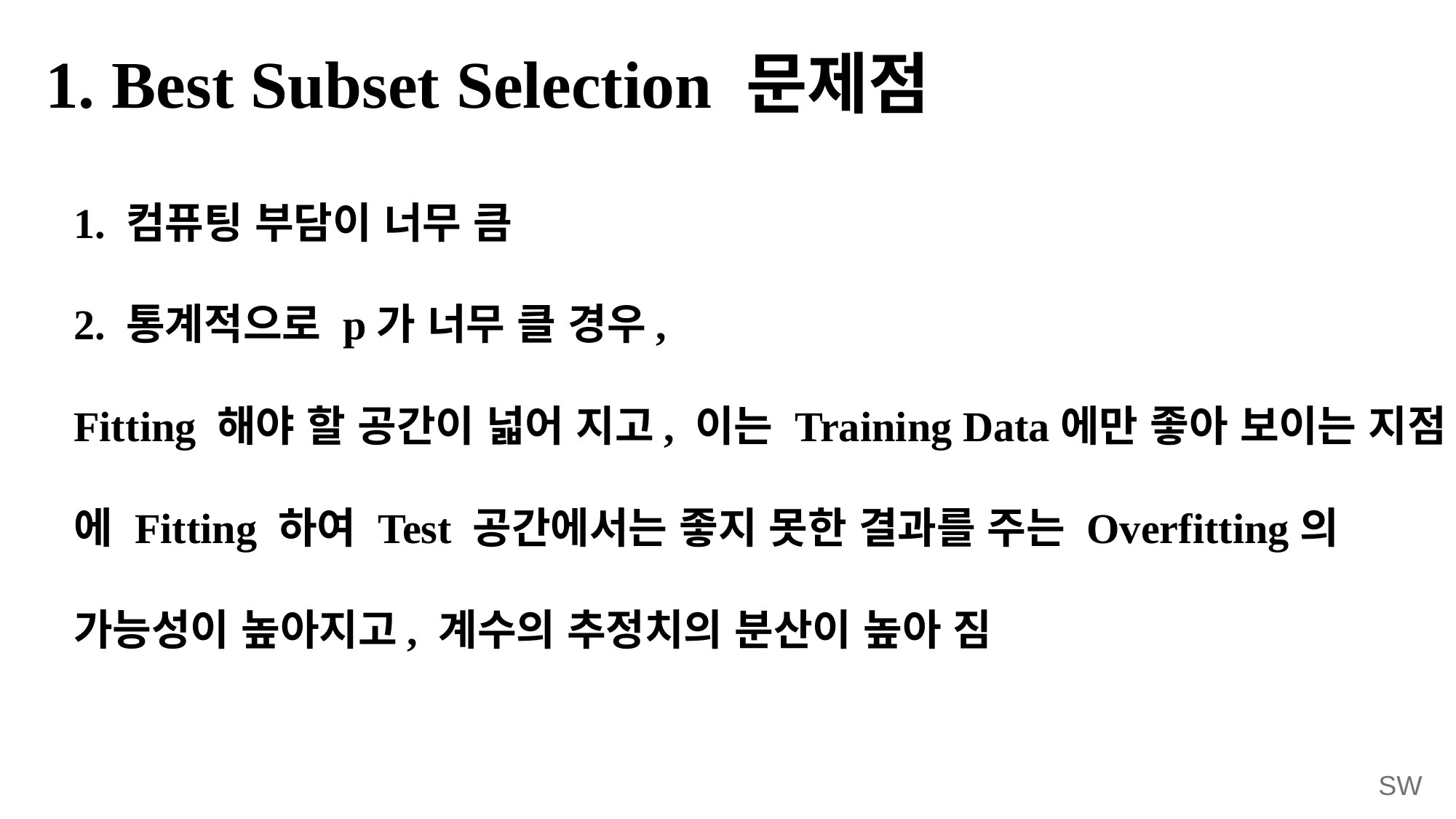

# 1. Best Subset Selection 문제점
1. 컴퓨팅 부담이 너무 큼

2. 통계적으로 p가 너무 클 경우,

Fitting 해야 할 공간이 넓어 지고, 이는 Training Data에만 좋아 보이는 지점

에 Fitting 하여 Test 공간에서는 좋지 못한 결과를 주는 Overfitting의

가능성이 높아지고, 계수의 추정치의 분산이 높아 짐